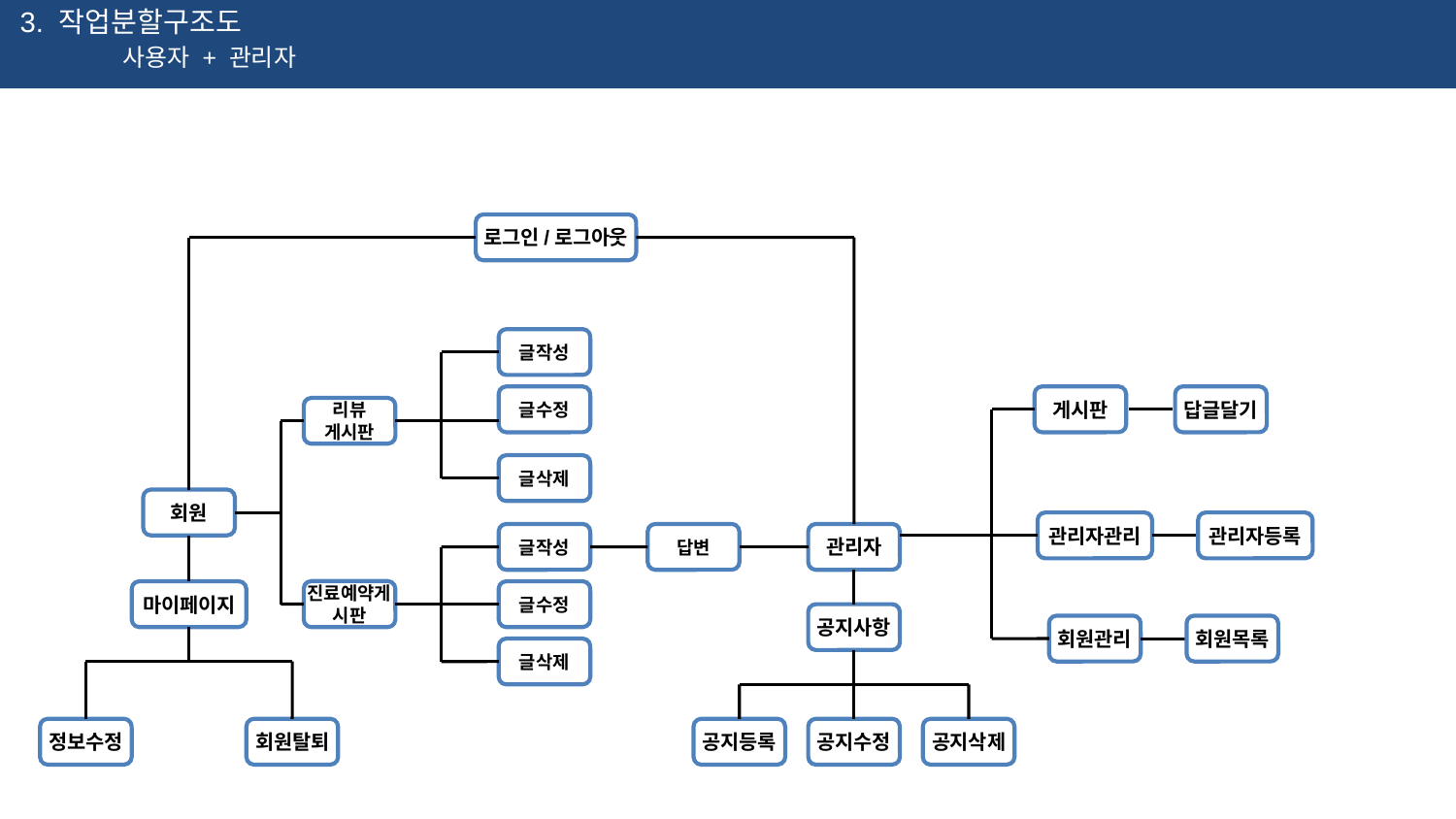

3. 작업분할구조도
            사용자 + 관리자
로그인/로그아웃
글작성
글수정
게시판
답글달기
리뷰
게시판
글삭제
회원
관리자관리
관리자등록
글작성
답변
관리자
진료예약게시판
마이페이지
글수정
공지사항
회원관리
회원목록
글삭제
공지등록
정보수정
회원탈퇴
공지수정
공지삭제